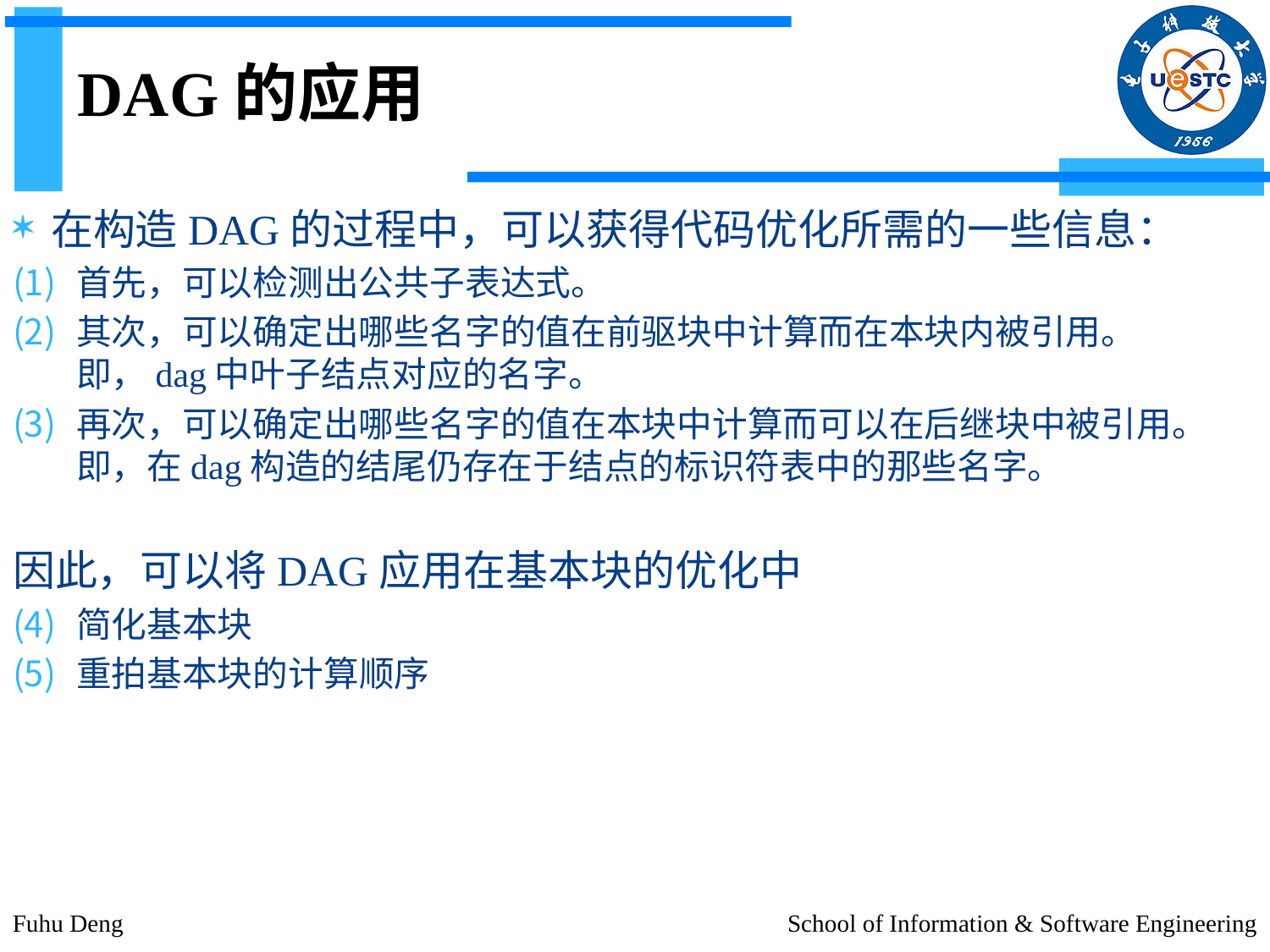

# DAG的应用
在构造DAG的过程中，可以获得代码优化所需的一些信息：
首先，可以检测出公共子表达式。
其次，可以确定出哪些名字的值在前驱块中计算而在本块内被引用。
即，dag中叶子结点对应的名字。
再次，可以确定出哪些名字的值在本块中计算而可以在后继块中被引用。
即，在dag构造的结尾仍存在于结点的标识符表中的那些名字。

因此，可以将DAG应用在基本块的优化中
简化基本块
重拍基本块的计算顺序
Fuhu Deng
20
School of Information & Software Engineering